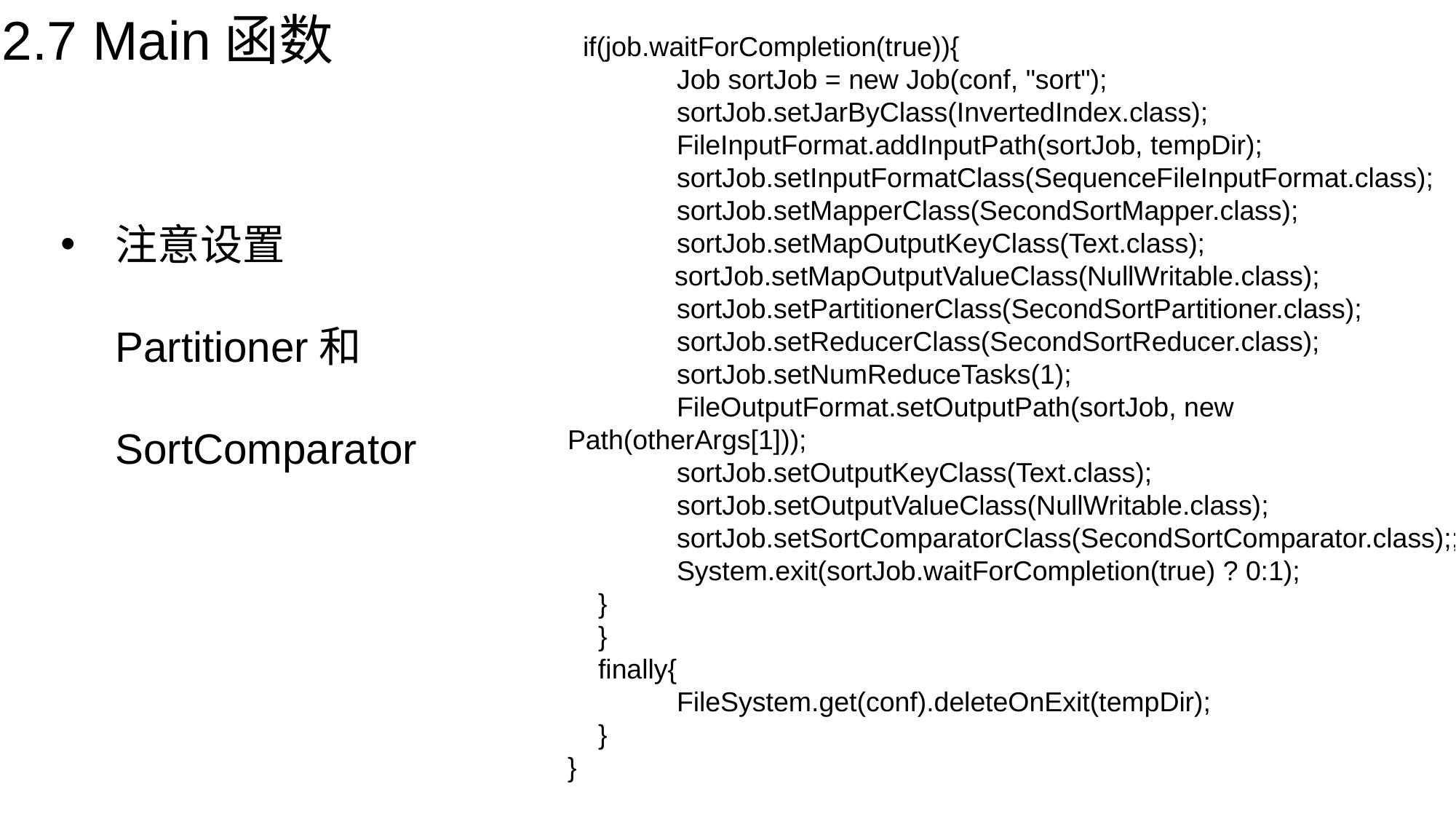

2.7 Main函数
  if(job.waitForCompletion(true)){
    	Job sortJob = new Job(conf, "sort");
    	sortJob.setJarByClass(InvertedIndex.class);
    	FileInputFormat.addInputPath(sortJob, tempDir);
    	sortJob.setInputFormatClass(SequenceFileInputFormat.class);
    	sortJob.setMapperClass(SecondSortMapper.class);
    	sortJob.setMapOutputKeyClass(Text.class);
              sortJob.setMapOutputValueClass(NullWritable.class);
    	sortJob.setPartitionerClass(SecondSortPartitioner.class);
    	sortJob.setReducerClass(SecondSortReducer.class);
    	sortJob.setNumReduceTasks(1);
    	FileOutputFormat.setOutputPath(sortJob, new Path(otherArgs[1]));
    	sortJob.setOutputKeyClass(Text.class);
    	sortJob.setOutputValueClass(NullWritable.class);
    	sortJob.setSortComparatorClass(SecondSortComparator.class);;
    	System.exit(sortJob.waitForCompletion(true) ? 0:1);
    }
    }
    finally{
    	FileSystem.get(conf).deleteOnExit(tempDir);
    }
}
注意设置Partitioner和SortComparator